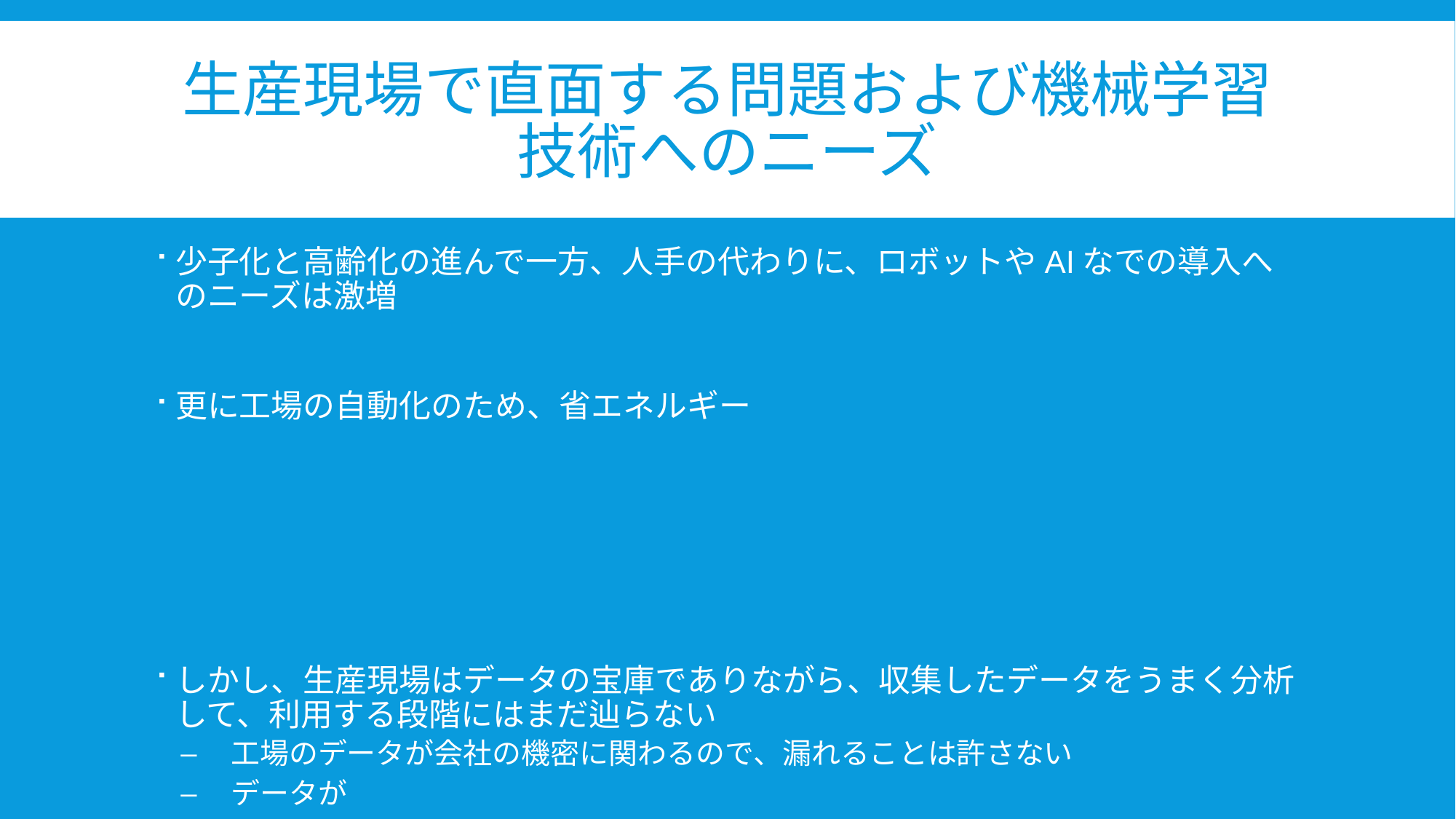

# 生産現場で直面する問題および機械学習技術へのニーズ
少子化と高齢化の進んで一方、人手の代わりに、ロボットやAIなでの導入へのニーズは激増

更に工場の自動化のため、省エネルギー

しかし、生産現場はデータの宝庫でありながら、収集したデータをうまく分析して、利用する段階にはまだ辿らない
　工場のデータが会社の機密に関わるので、漏れることは許さない
　データが